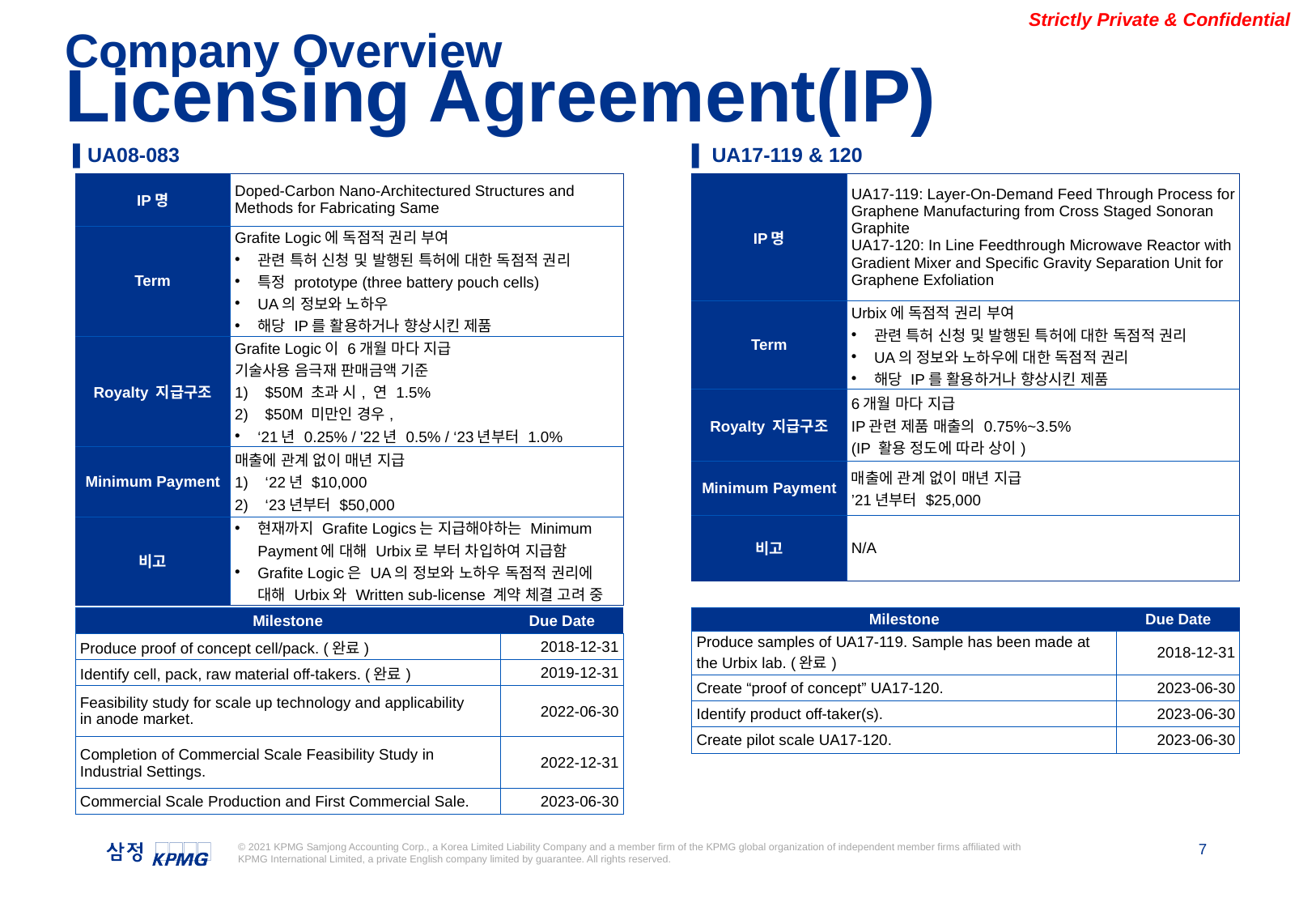

Company Overview
Licensing Agreement(IP)
▌UA08-083
▌ UA17-119 & 120
| IP명 | Doped-Carbon Nano-Architectured Structures and Methods for Fabricating Same |
| --- | --- |
| Term | Grafite Logic에 독점적 권리 부여 관련 특허 신청 및 발행된 특허에 대한 독점적 권리 특정 prototype (three battery pouch cells) UA의 정보와 노하우 해당 IP를 활용하거나 향상시킨 제품 |
| Royalty 지급구조 | Grafite Logic이 6개월 마다 지급 기술사용 음극재 판매금액 기준 $50M 초과 시, 연 1.5% $50M 미만인 경우, ‘21년 0.25% / '22년 0.5% / ‘23년부터 1.0% |
| Minimum Payment | 매출에 관계 없이 매년 지급 ‘22년 $10,000 ‘23년부터 $50,000 |
| 비고 | 현재까지 Grafite Logics는 지급해야하는 Minimum Payment에 대해 Urbix로 부터 차입하여 지급함 Grafite Logic은 UA의 정보와 노하우 독점적 권리에 대해 Urbix와 Written sub-license 계약 체결 고려 중 |
| IP명 | UA17-119: Layer-On-Demand Feed Through Process for Graphene Manufacturing from Cross Staged Sonoran Graphite UA17-120: In Line Feedthrough Microwave Reactor with Gradient Mixer and Specific Gravity Separation Unit for Graphene Exfoliation |
| --- | --- |
| Term | Urbix에 독점적 권리 부여 관련 특허 신청 및 발행된 특허에 대한 독점적 권리 UA의 정보와 노하우에 대한 독점적 권리 해당 IP를 활용하거나 향상시킨 제품 |
| Royalty 지급구조 | 6개월 마다 지급 IP관련 제품 매출의 0.75%~3.5% (IP 활용 정도에 따라 상이) |
| Minimum Payment | 매출에 관계 없이 매년 지급 ’21년부터 $25,000 |
| 비고 | N/A |
| Milestone | Due Date |
| --- | --- |
| Produce proof of concept cell/pack. (완료) | 2018-12-31 |
| Identify cell, pack, raw material off-takers. (완료) | 2019-12-31 |
| Feasibility study for scale up technology and applicability in anode market. | 2022-06-30 |
| Completion of Commercial Scale Feasibility Study in Industrial Settings. | 2022-12-31 |
| Commercial Scale Production and First Commercial Sale. | 2023-06-30 |
| Milestone | Due Date |
| --- | --- |
| Produce samples of UA17-119. Sample has been made at the Urbix lab. (완료) | 2018-12-31 |
| Create “proof of concept” UA17-120. | 2023-06-30 |
| Identify product off-taker(s). | 2023-06-30 |
| Create pilot scale UA17-120. | 2023-06-30 |